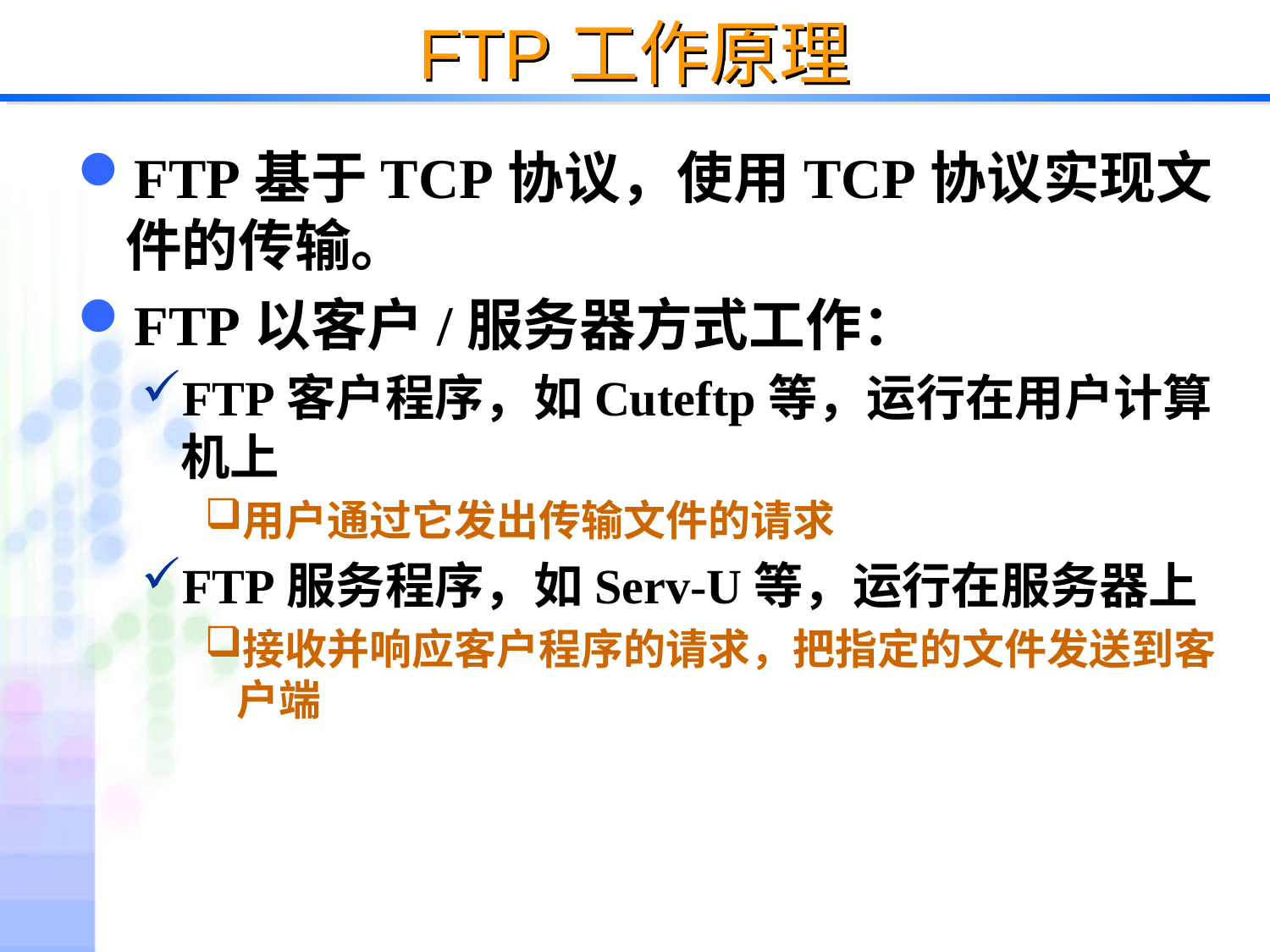

# FTP工作原理
FTP基于TCP协议，使用TCP协议实现文件的传输。
FTP以客户/服务器方式工作：
FTP客户程序，如Cuteftp等，运行在用户计算机上
用户通过它发出传输文件的请求
FTP服务程序，如Serv-U等，运行在服务器上
接收并响应客户程序的请求，把指定的文件发送到客户端